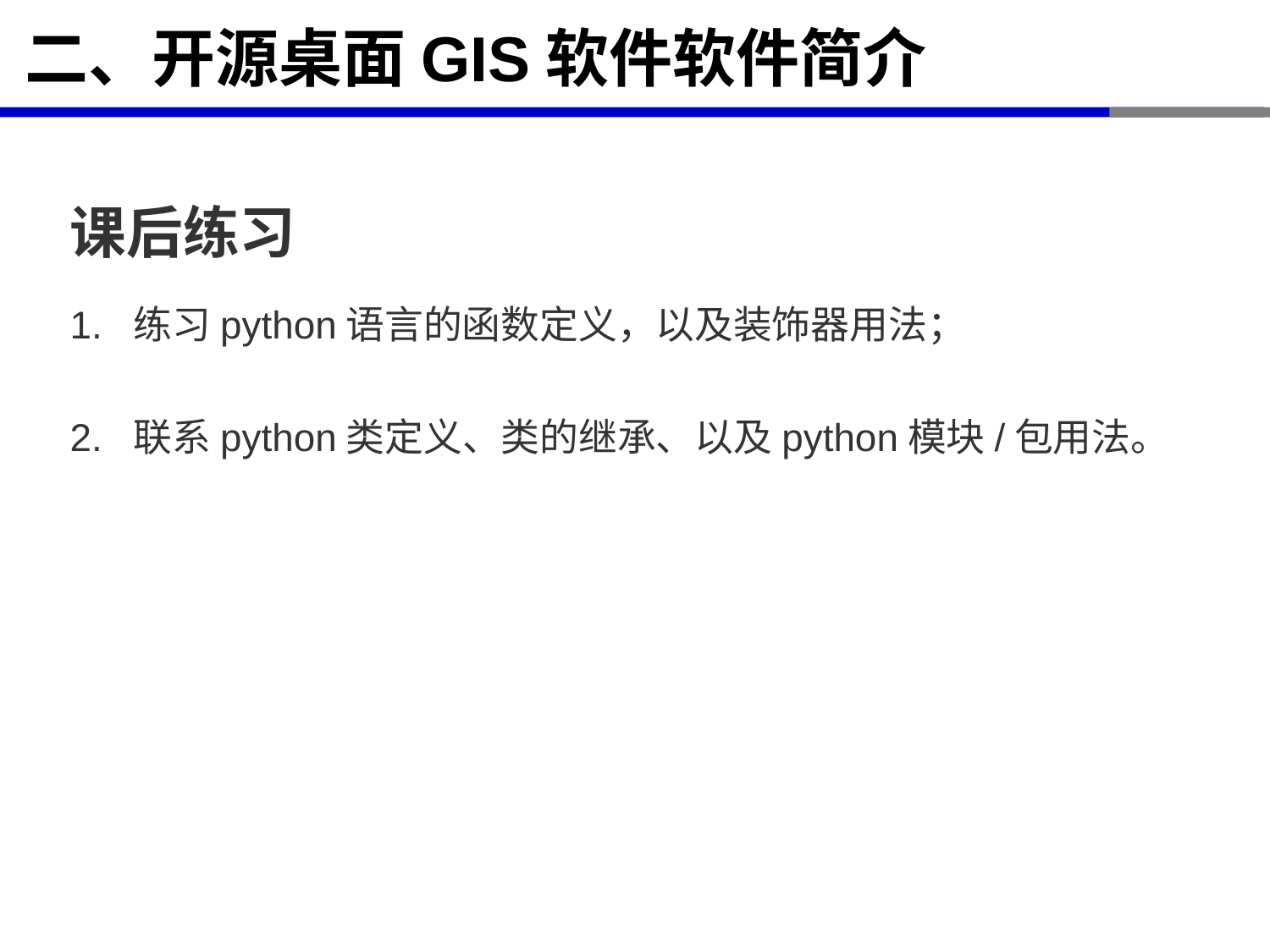

# 二、开源桌面GIS软件软件简介
课后练习
练习python语言的函数定义，以及装饰器用法；
联系python类定义、类的继承、以及python模块/包用法。